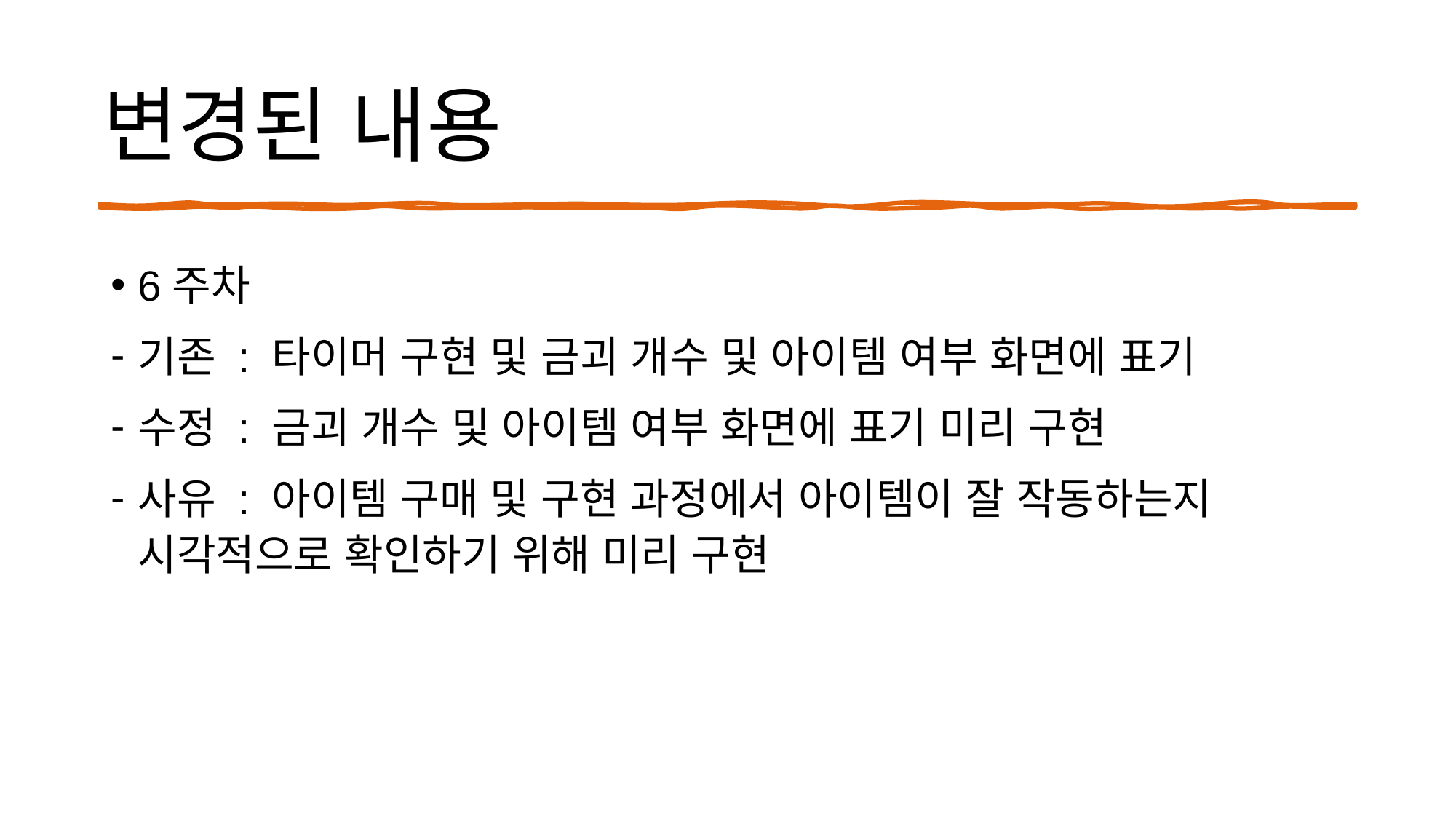

# 변경된 내용
6주차
기존 : 타이머 구현 및 금괴 개수 및 아이템 여부 화면에 표기
수정 : 금괴 개수 및 아이템 여부 화면에 표기 미리 구현
사유 : 아이템 구매 및 구현 과정에서 아이템이 잘 작동하는지 시각적으로 확인하기 위해 미리 구현